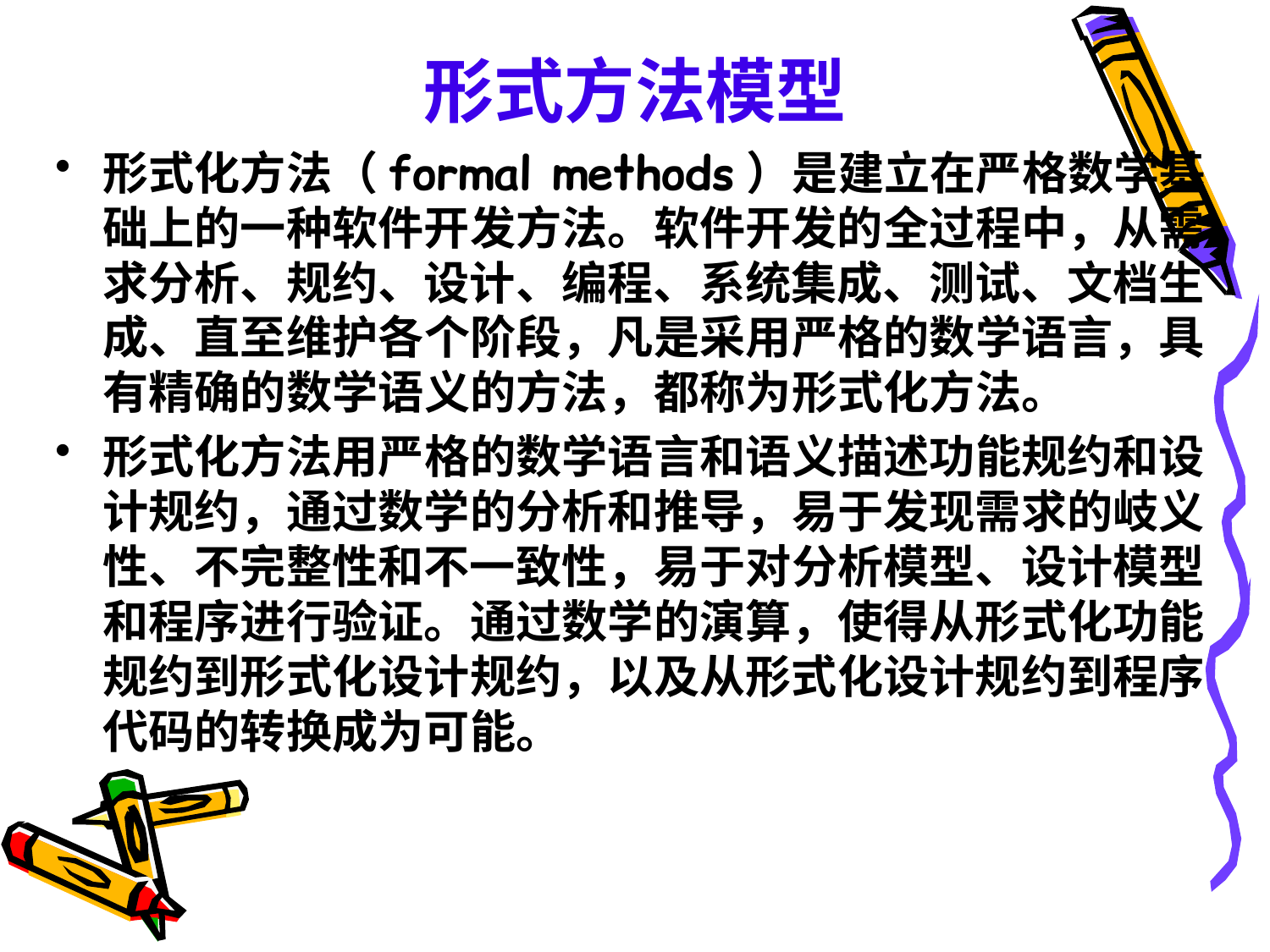

# 形式方法模型
形式化方法（formal methods）是建立在严格数学基础上的一种软件开发方法。软件开发的全过程中，从需求分析、规约、设计、编程、系统集成、测试、文档生成、直至维护各个阶段，凡是采用严格的数学语言，具有精确的数学语义的方法，都称为形式化方法。
形式化方法用严格的数学语言和语义描述功能规约和设计规约，通过数学的分析和推导，易于发现需求的岐义性、不完整性和不一致性，易于对分析模型、设计模型和程序进行验证。通过数学的演算，使得从形式化功能规约到形式化设计规约，以及从形式化设计规约到程序代码的转换成为可能。